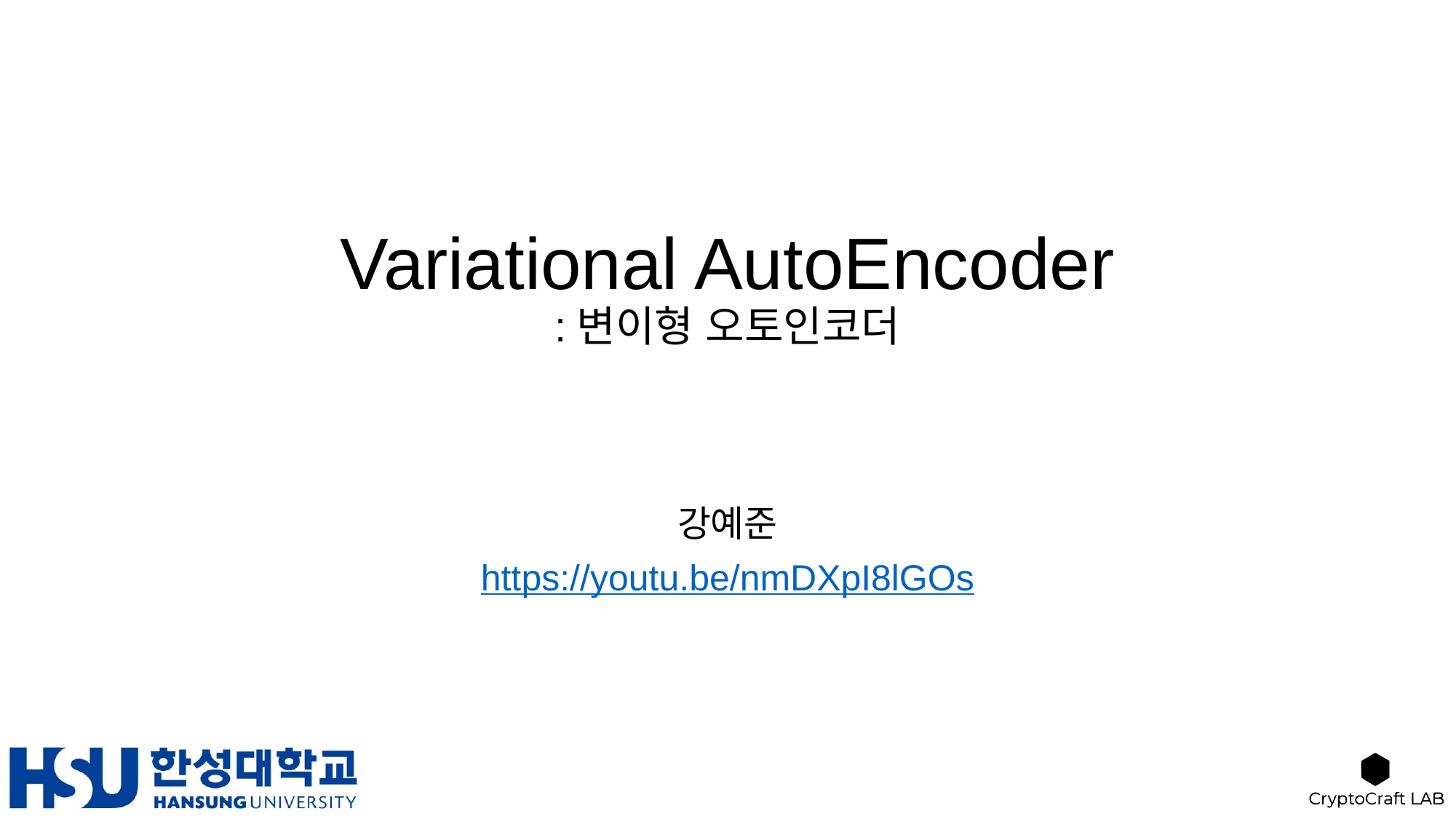

# Variational AutoEncoder :변이형 오토인코더
강예준
https://youtu.be/nmDXpI8lGOs